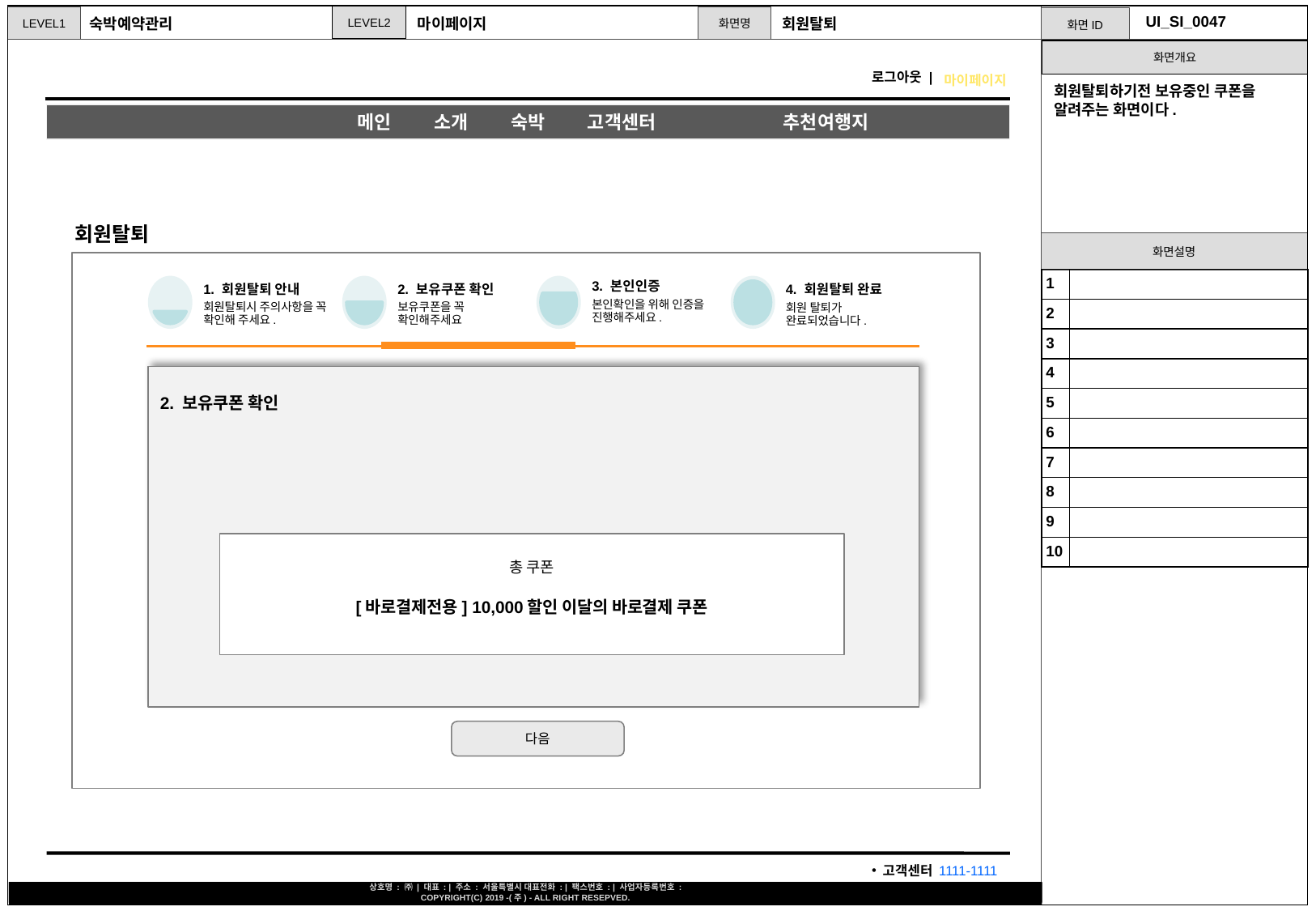

UI_SI_0047
숙박예약관리
마이페이지
회원탈퇴
마이페이지
회원탈퇴하기전 보유중인 쿠폰을 알려주는 화면이다.
회원탈퇴

| 1 |  |
| --- | --- |
| 2 |  |
| 3 |  |
| 4 |  |
| 5 |  |
| 6 |  |
| 7 |  |
| 8 |  |
| 9 |  |
| 10 |  |

1. 회원탈퇴 안내
회원탈퇴시 주의사항을 꼭 확인해 주세요.

2. 보유쿠폰 확인
보유쿠폰을 꼭 확인해주세요

4. 회원탈퇴 완료
회원 탈퇴가 완료되었습니다.
3. 본인인증
본인확인을 위해 인증을 진행해주세요.

2. 보유쿠폰 확인

총 쿠폰

[바로결제전용] 10,000할인 이달의 바로결제 쿠폰

다음